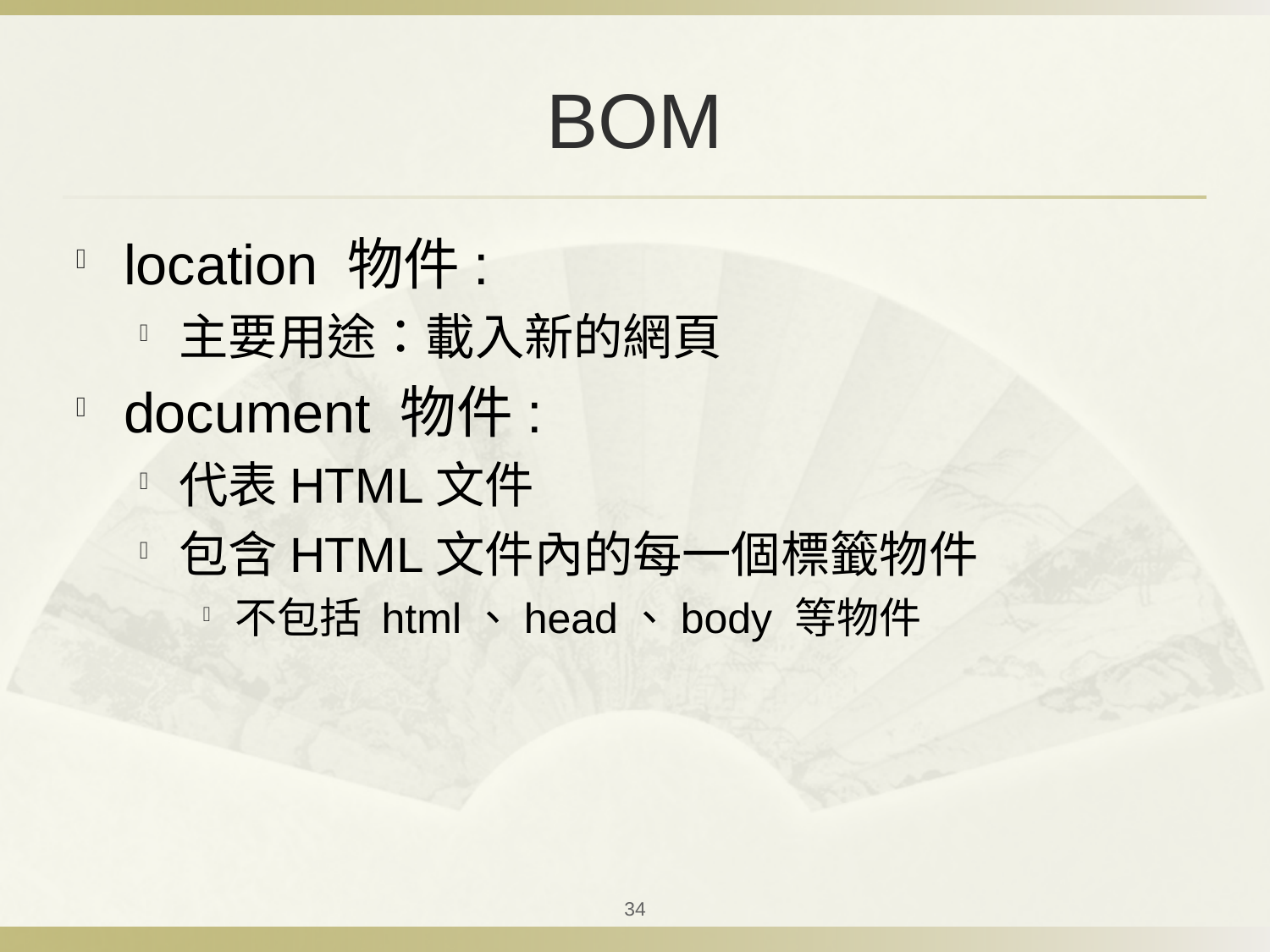

# BOM
location 物件:
主要用途：載入新的網頁
document 物件:
代表HTML文件
包含HTML文件內的每一個標籤物件
不包括 html、head、body 等物件
34